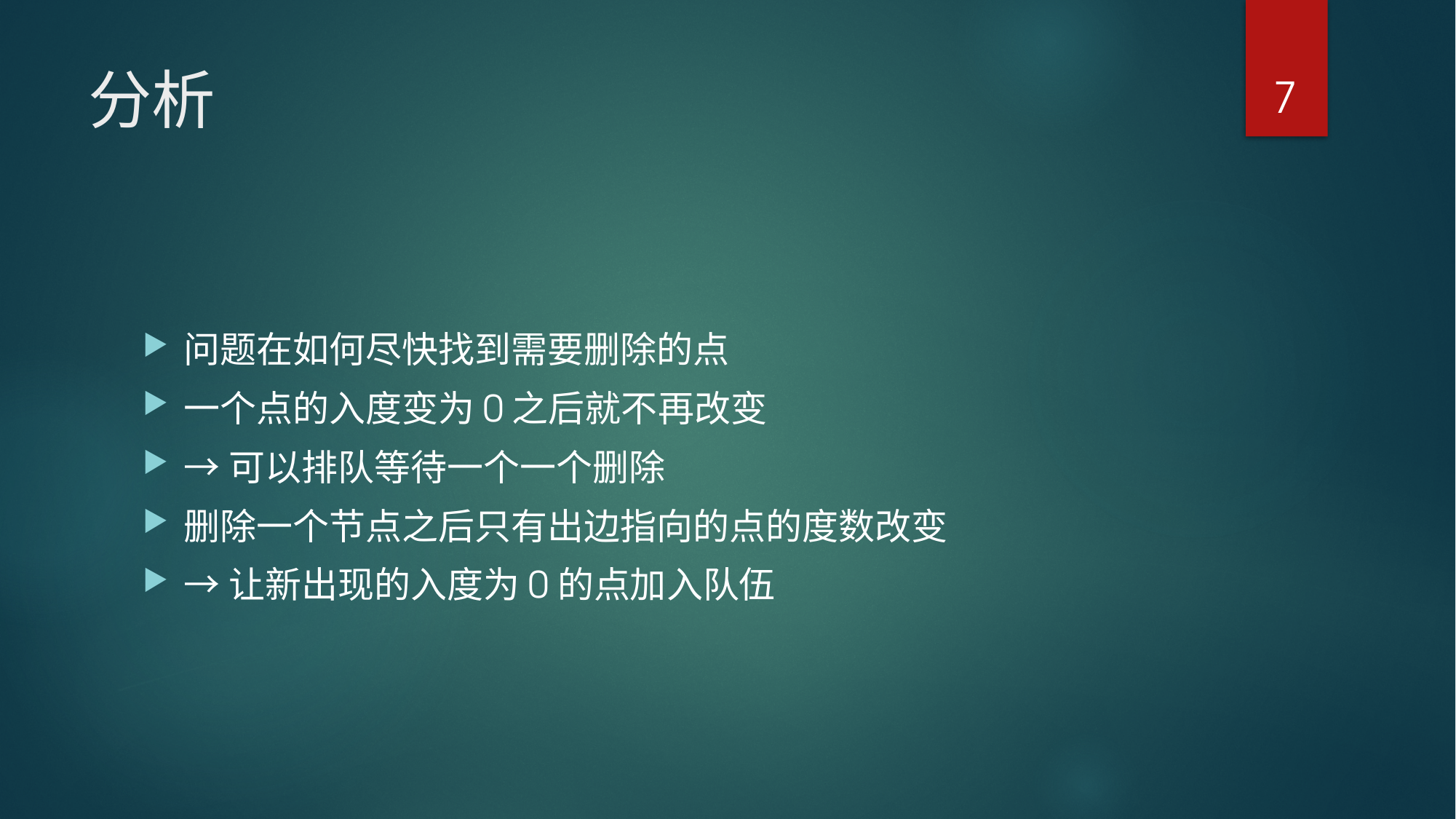

7
# 分析
问题在如何尽快找到需要删除的点
一个点的入度变为0之后就不再改变
→可以排队等待一个一个删除
删除一个节点之后只有出边指向的点的度数改变
→让新出现的入度为0的点加入队伍